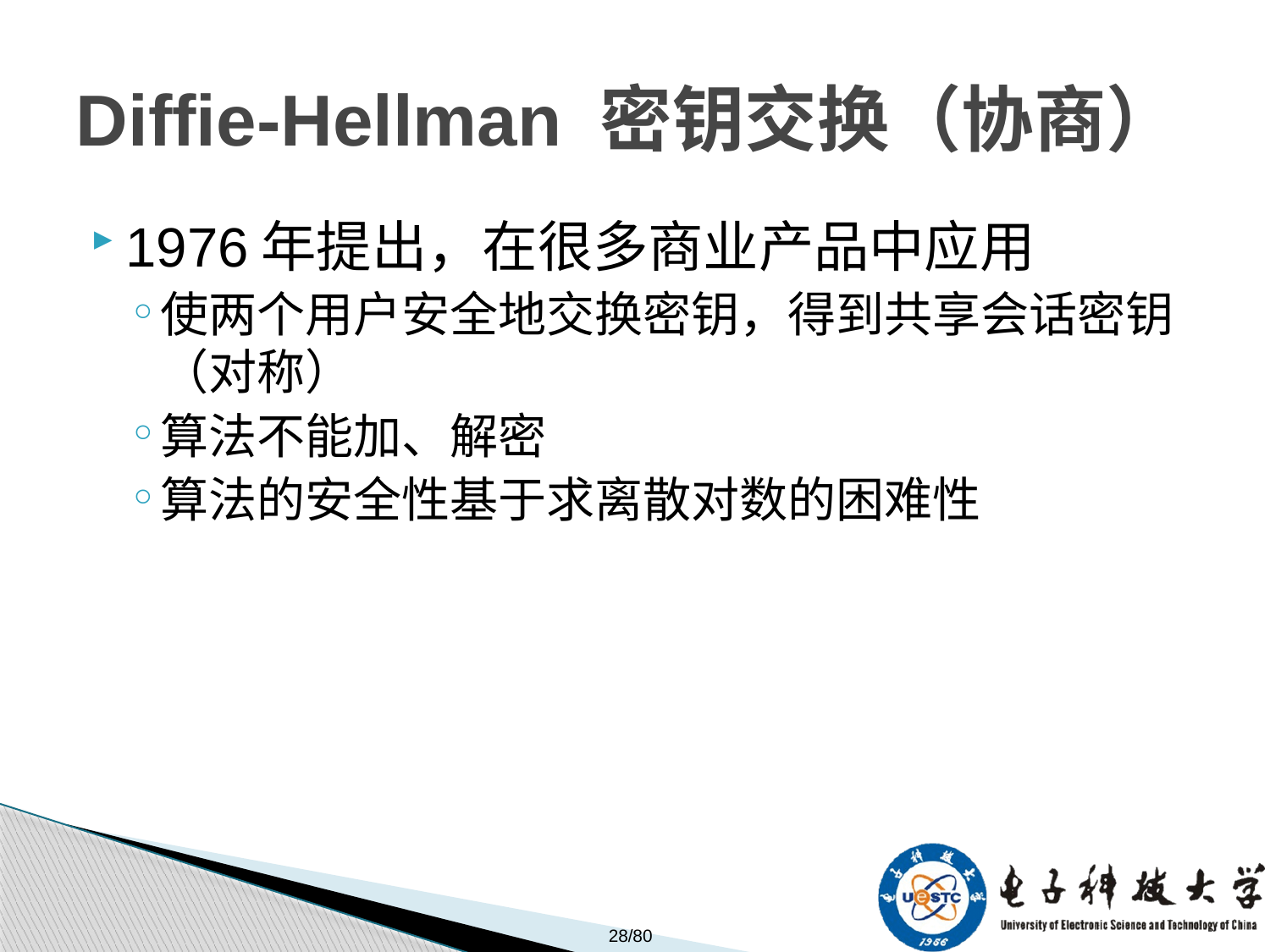

# Diffie-Hellman 密钥交换（协商）
1976年提出，在很多商业产品中应用
使两个用户安全地交换密钥，得到共享会话密钥（对称）
算法不能加、解密
算法的安全性基于求离散对数的困难性

28/80